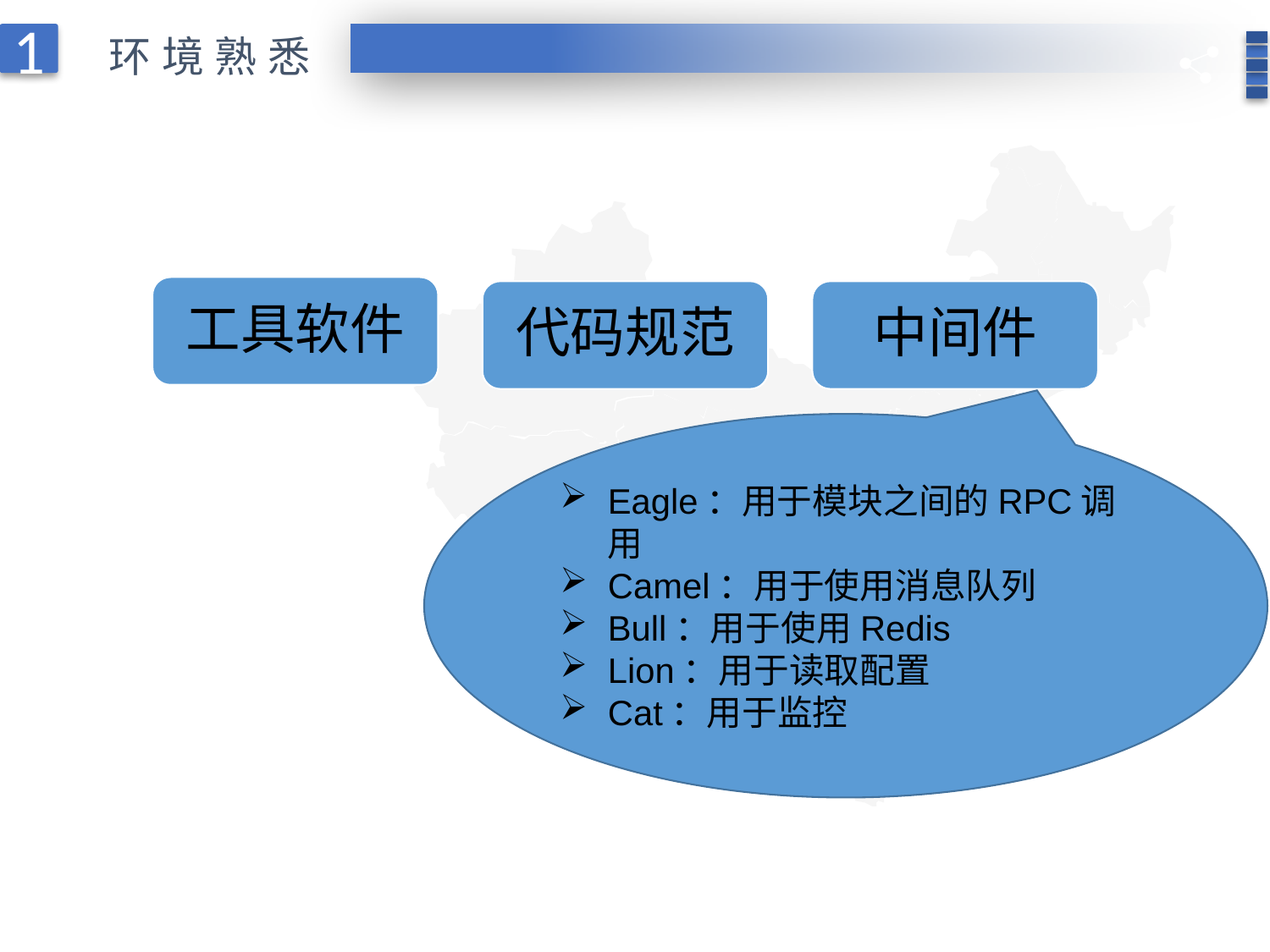

1
环境熟悉

工具软件
代码规范
中间件
Eagle：用于模块之间的RPC调用
Camel：用于使用消息队列
Bull：用于使用Redis
Lion：用于读取配置
Cat：用于监控